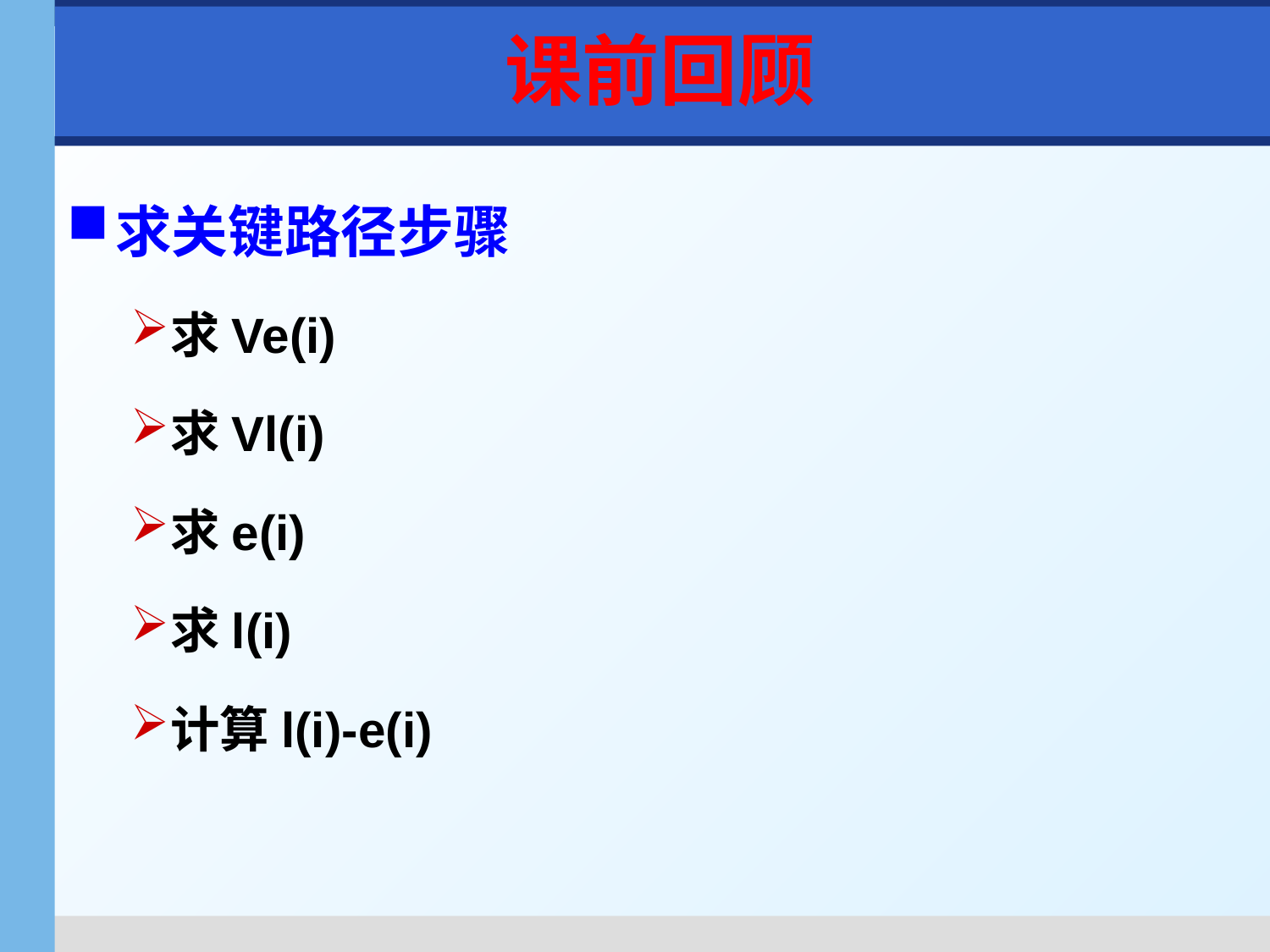

课前回顾
求关键路径步骤
求Ve(i)
求Vl(i)
求e(i)
求l(i)
计算l(i)-e(i)